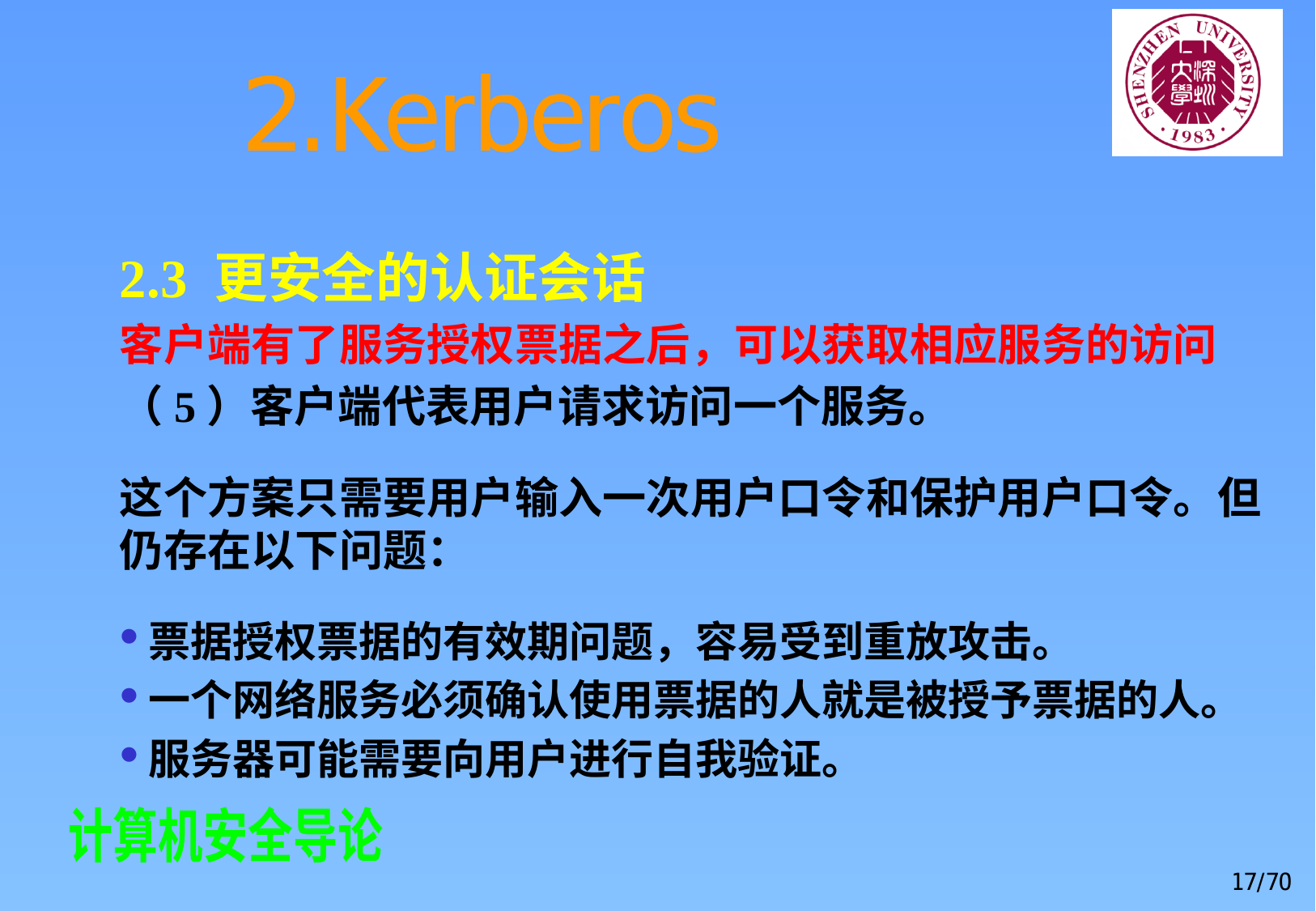

# 2.Kerberos
2.3 更安全的认证会话
客户端有了服务授权票据之后，可以获取相应服务的访问
（5）客户端代表用户请求访问一个服务。

这个方案只需要用户输入一次用户口令和保护用户口令。但仍存在以下问题：

票据授权票据的有效期问题，容易受到重放攻击。
一个网络服务必须确认使用票据的人就是被授予票据的人。
服务器可能需要向用户进行自我验证。
17/70